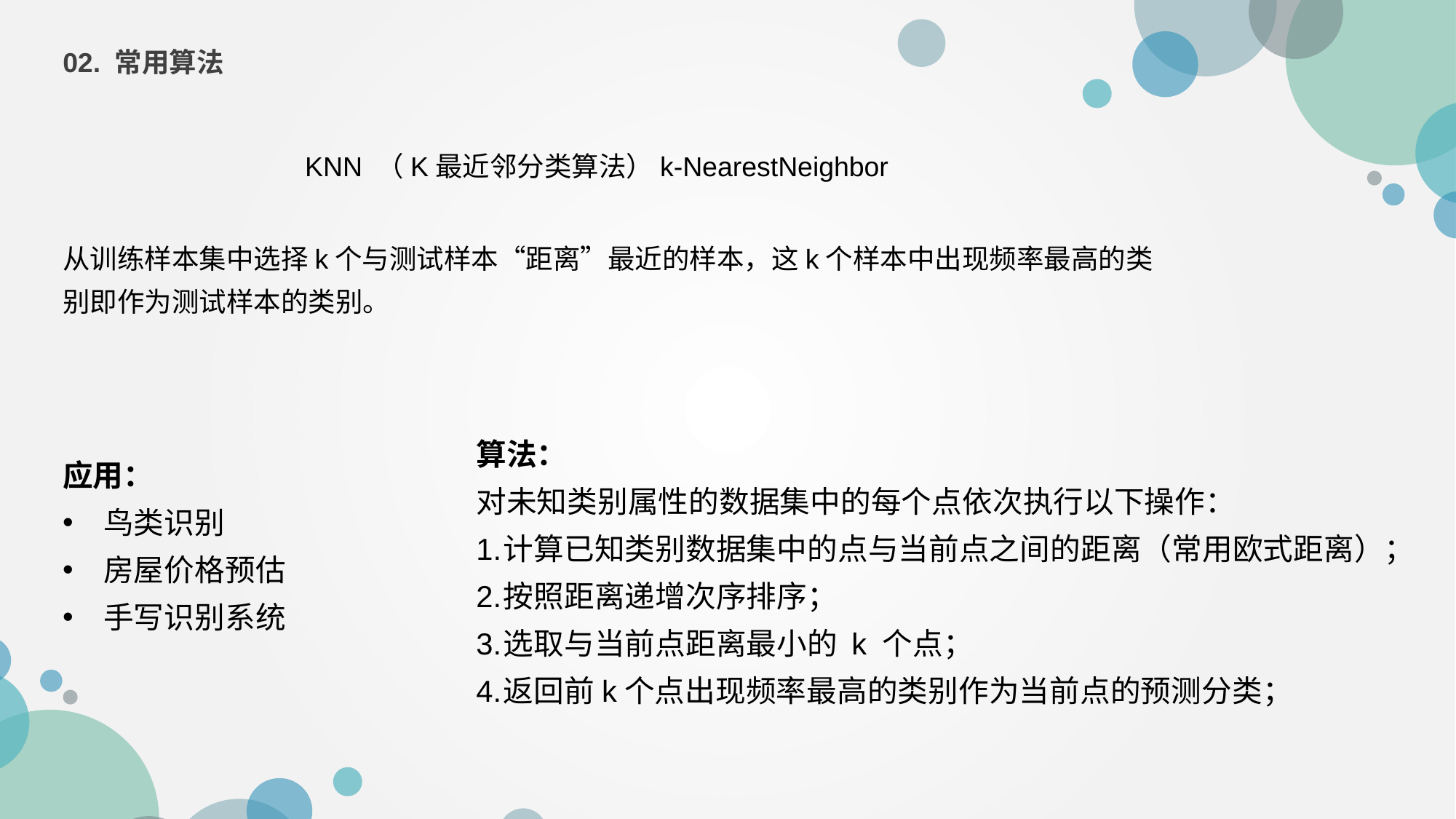

02. 常用算法
KNN （K最近邻分类算法）k-NearestNeighbor
从训练样本集中选择k个与测试样本“距离”最近的样本，这k个样本中出现频率最高的类别即作为测试样本的类别。
算法：
对未知类别属性的数据集中的每个点依次执行以下操作：
计算已知类别数据集中的点与当前点之间的距离（常用欧式距离）；
按照距离递增次序排序；
选取与当前点距离最小的 k 个点；
返回前k个点出现频率最高的类别作为当前点的预测分类；

应用：
鸟类识别
房屋价格预估
手写识别系统